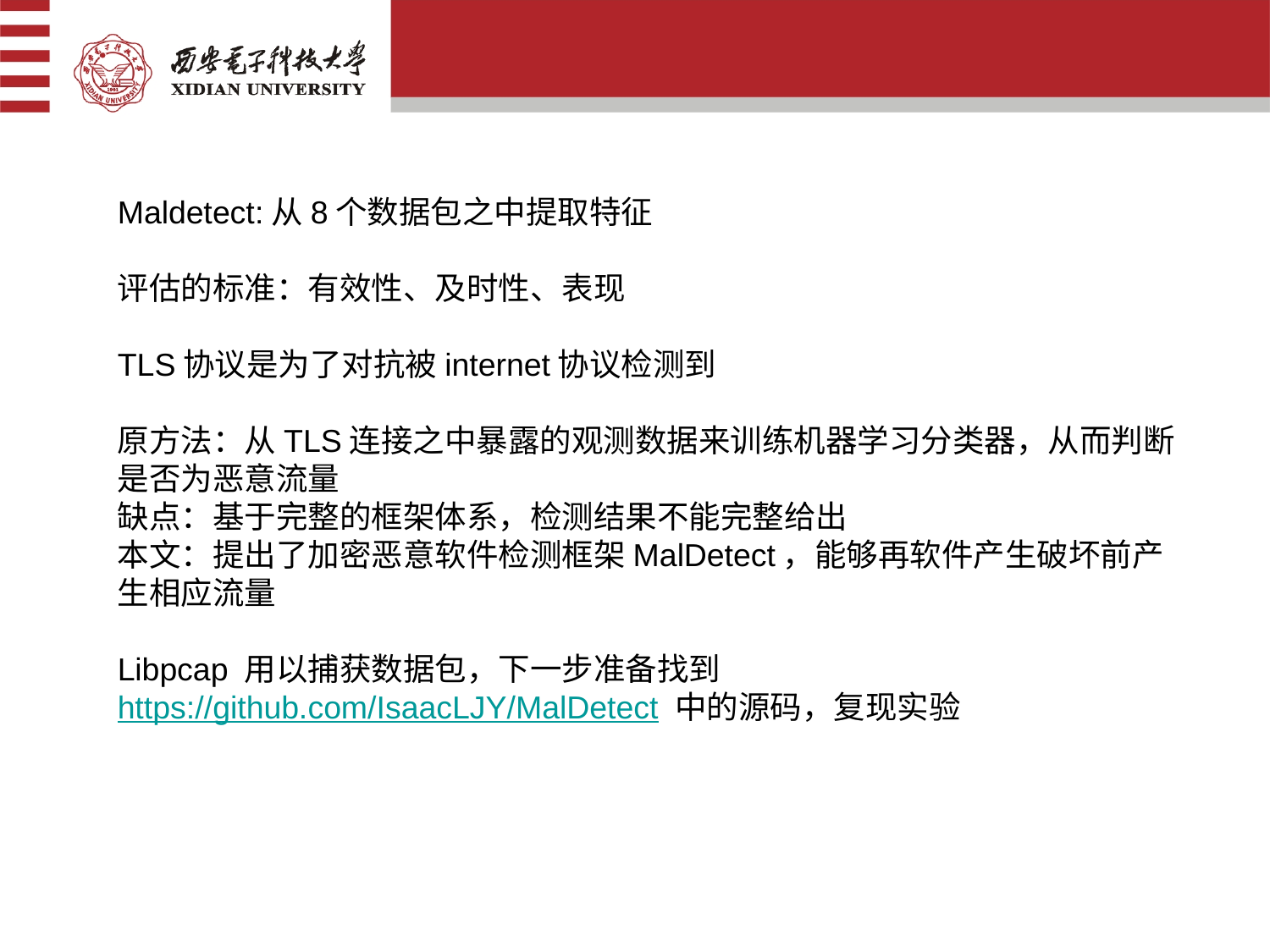

Maldetect:从8个数据包之中提取特征

评估的标准：有效性、及时性、表现

TLS协议是为了对抗被internet协议检测到

原方法：从TLS连接之中暴露的观测数据来训练机器学习分类器，从而判断是否为恶意流量
缺点：基于完整的框架体系，检测结果不能完整给出
本文：提出了加密恶意软件检测框架MalDetect，能够再软件产生破坏前产生相应流量

Libpcap 用以捕获数据包，下一步准备找到https://github.com/IsaacLJY/MalDetect 中的源码，复现实验